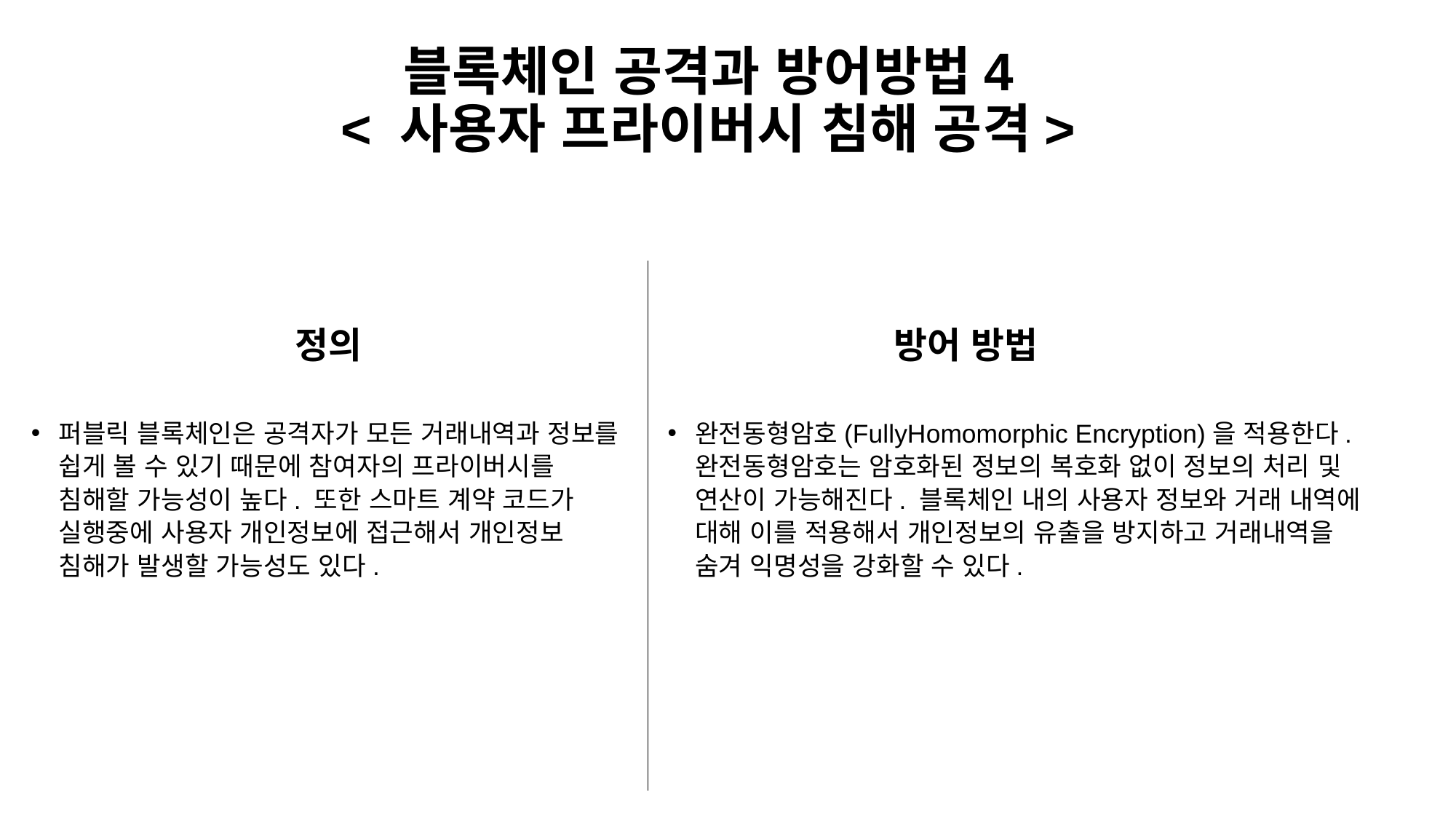

# 블록체인 공격과 방어방법4 < 사용자 프라이버시 침해 공격>
정의
방어 방법
퍼블릭 블록체인은 공격자가 모든 거래내역과 정보를 쉽게 볼 수 있기 때문에 참여자의 프라이버시를 침해할 가능성이 높다. 또한 스마트 계약 코드가 실행중에 사용자 개인정보에 접근해서 개인정보 침해가 발생할 가능성도 있다.
완전동형암호(FullyHomomorphic Encryption)을 적용한다. 완전동형암호는 암호화된 정보의 복호화 없이 정보의 처리 및 연산이 가능해진다. 블록체인 내의 사용자 정보와 거래 내역에 대해 이를 적용해서 개인정보의 유출을 방지하고 거래내역을 숨겨 익명성을 강화할 수 있다.